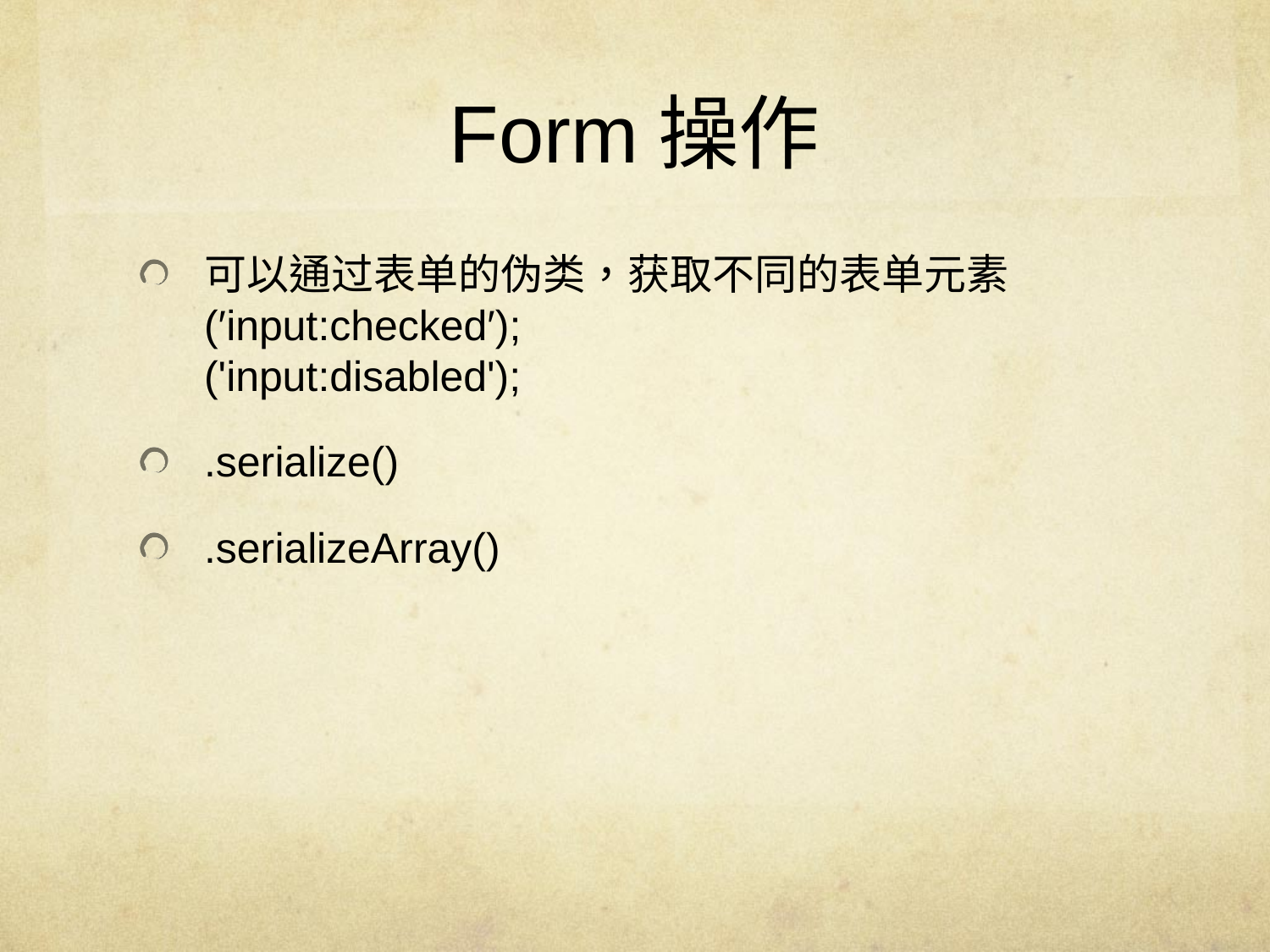

# Form操作
可以通过表单的伪类，获取不同的表单元素
(′input:checked′);
('input:disabled');
.serialize()
.serializeArray()